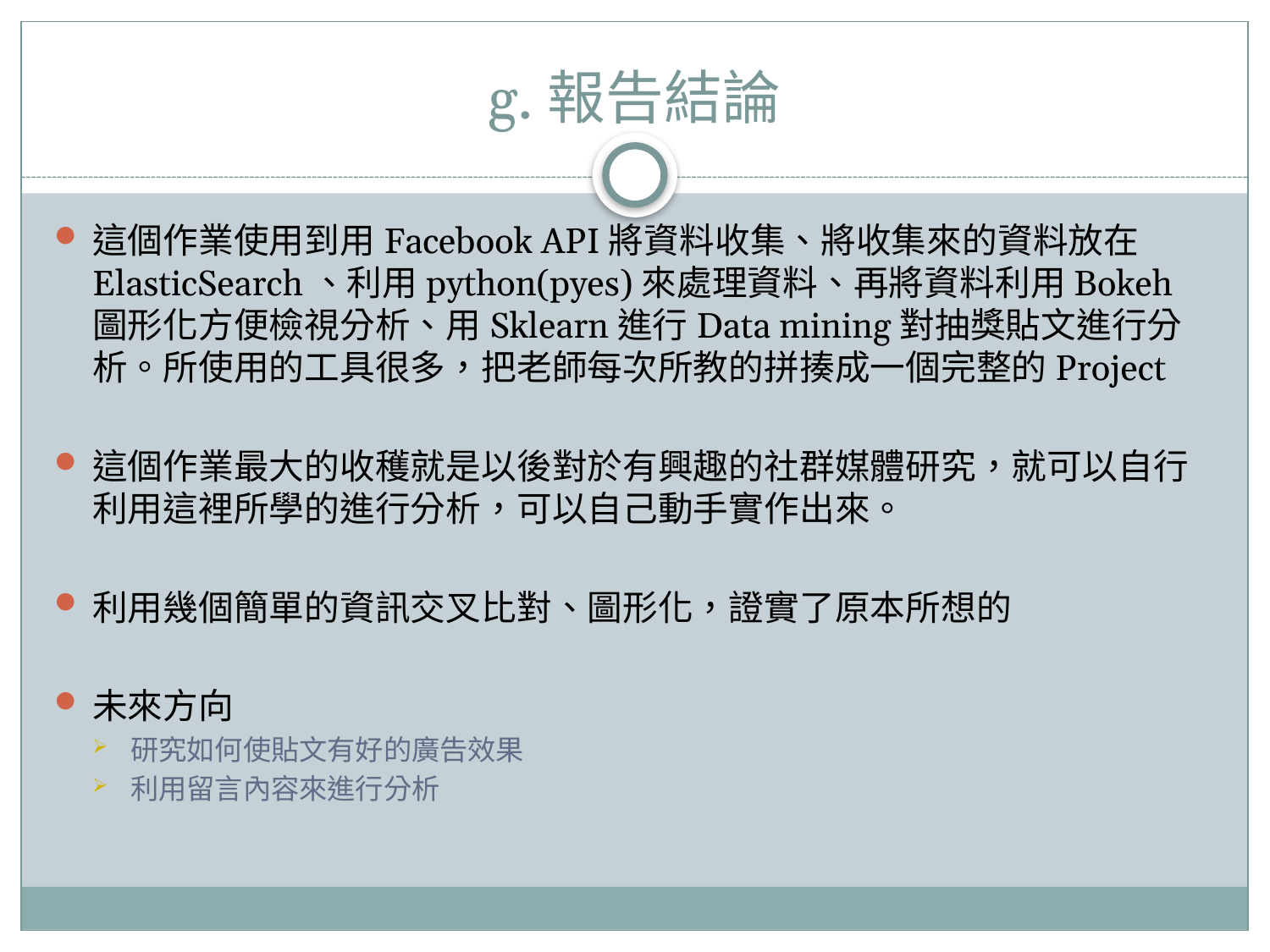

# g.報告結論
這個作業使用到用Facebook API將資料收集、將收集來的資料放在ElasticSearch、利用python(pyes)來處理資料、再將資料利用Bokeh圖形化方便檢視分析、用Sklearn進行Data mining對抽獎貼文進行分析。所使用的工具很多，把老師每次所教的拼揍成一個完整的Project

這個作業最大的收穫就是以後對於有興趣的社群媒體研究，就可以自行利用這裡所學的進行分析，可以自己動手實作出來。

利用幾個簡單的資訊交叉比對、圖形化，證實了原本所想的

未來方向
研究如何使貼文有好的廣告效果
利用留言內容來進行分析